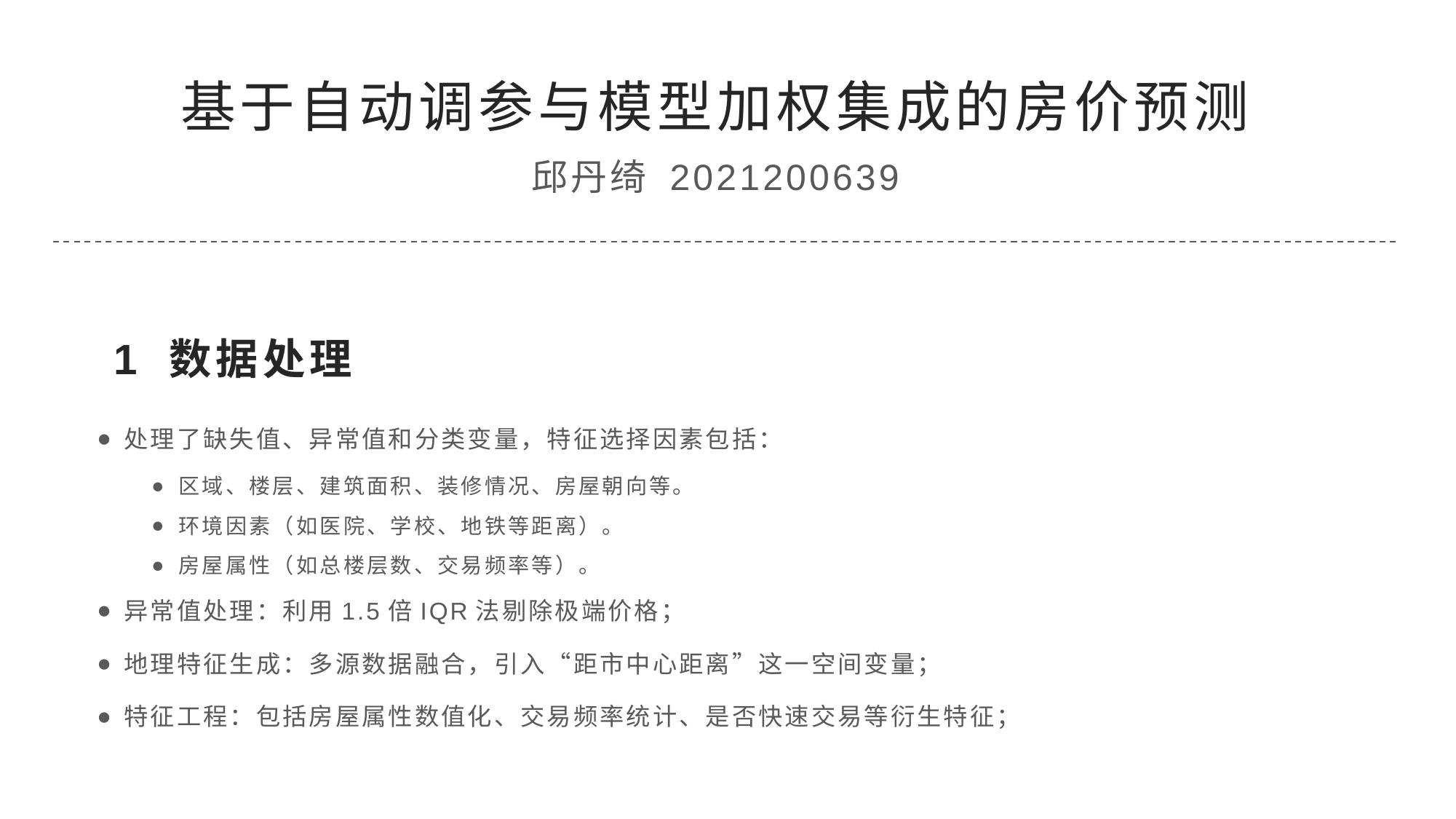

# 基于自动调参与模型加权集成的房价预测
邱丹绮 2021200639
1 数据处理
处理了缺失值、异常值和分类变量，特征选择因素包括：
区域、楼层、建筑面积、装修情况、房屋朝向等。
环境因素（如医院、学校、地铁等距离）。
房屋属性（如总楼层数、交易频率等）。
异常值处理：利用1.5倍IQR法剔除极端价格；
地理特征生成：多源数据融合，引入“距市中心距离”这一空间变量；
特征工程：包括房屋属性数值化、交易频率统计、是否快速交易等衍生特征；